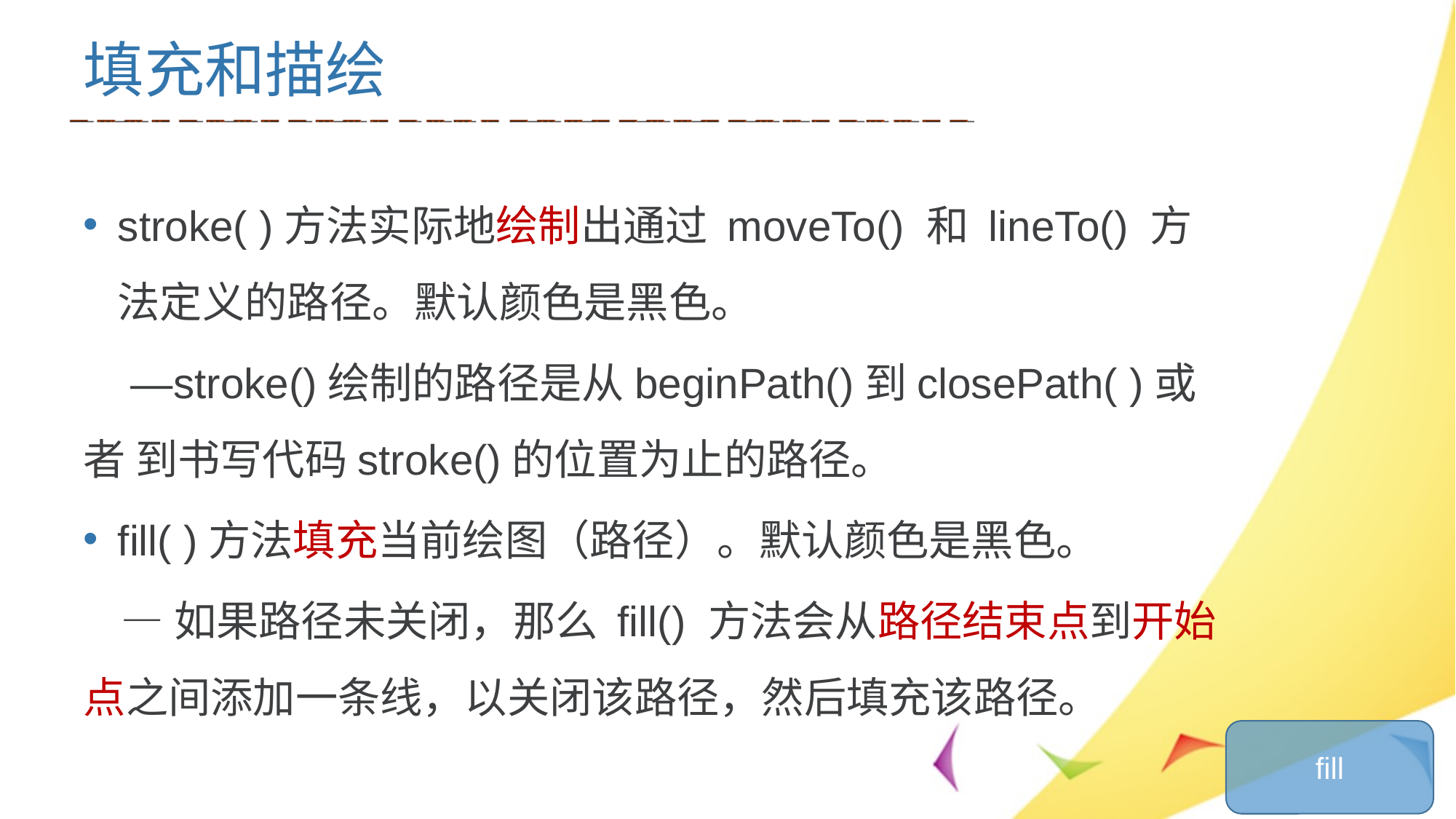

# 填充和描绘
stroke( )方法实际地绘制出通过 moveTo() 和 lineTo() 方法定义的路径。默认颜色是黑色。
    —stroke()绘制的路径是从beginPath()到closePath( )或者 到书写代码stroke()的位置为止的路径。
fill( )方法填充当前绘图（路径）。默认颜色是黑色。
    —如果路径未关闭，那么 fill() 方法会从路径结束点到开始点之间添加一条线，以关闭该路径，然后填充该路径。

fill